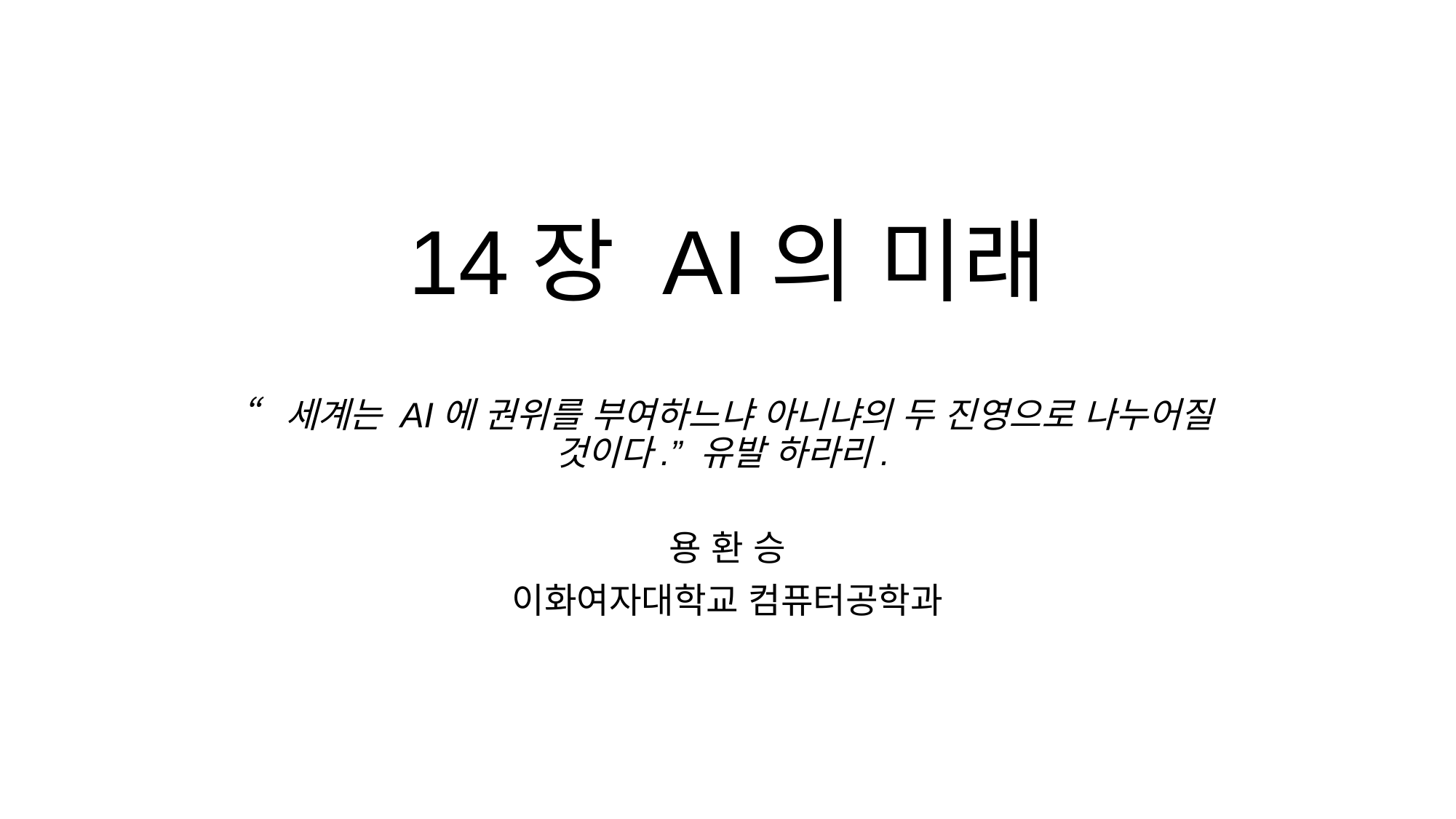

# 14장 AI의 미래
“세계는 AI에 권위를 부여하느냐 아니냐의 두 진영으로 나누어질 것이다.” 유발 하라리.
용 환 승
이화여자대학교 컴퓨터공학과